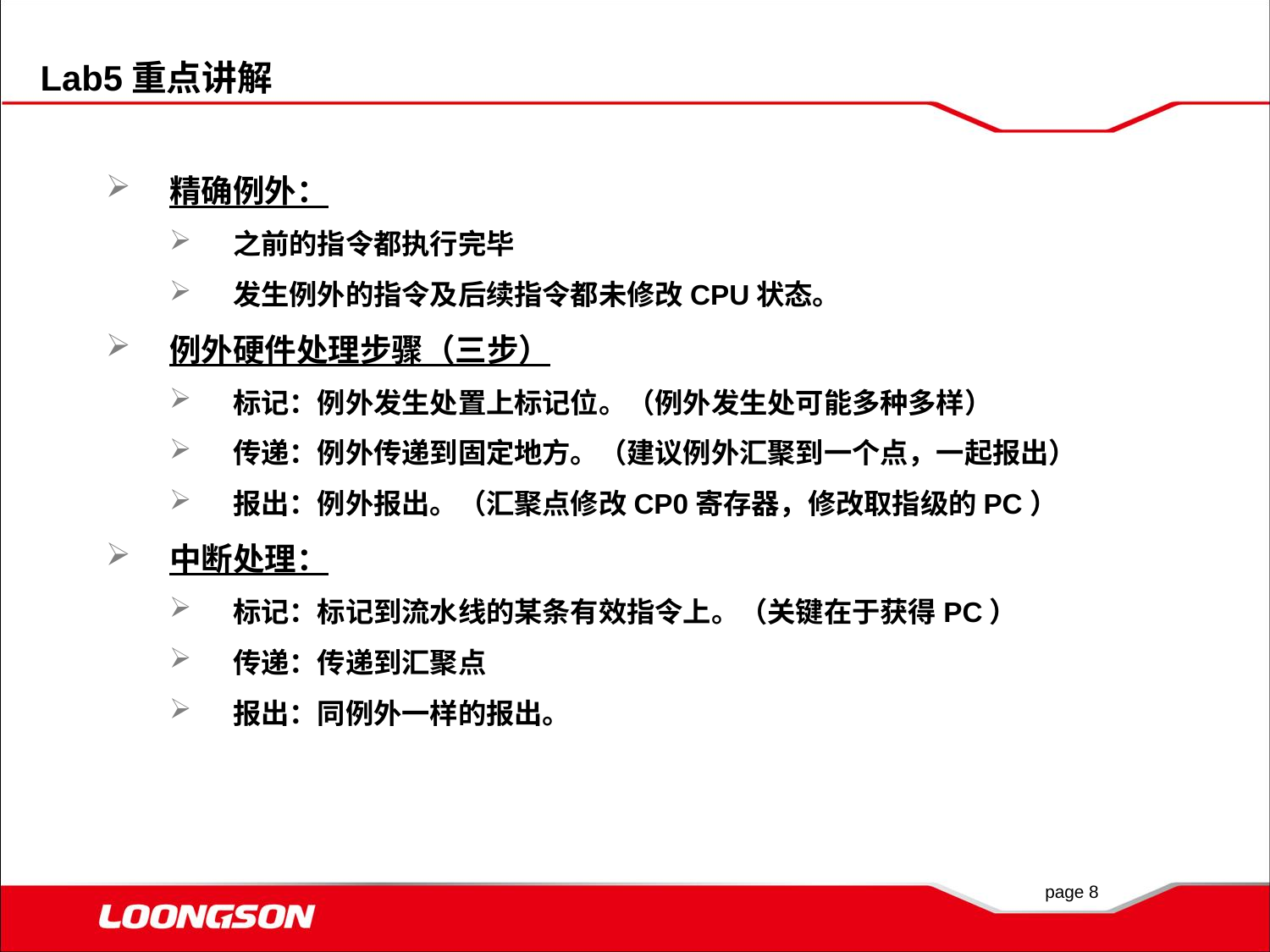

Lab5重点讲解
精确例外：
之前的指令都执行完毕
发生例外的指令及后续指令都未修改CPU状态。
例外硬件处理步骤（三步）
标记：例外发生处置上标记位。（例外发生处可能多种多样）
传递：例外传递到固定地方。（建议例外汇聚到一个点，一起报出）
报出：例外报出。（汇聚点修改CP0寄存器，修改取指级的PC）
中断处理：
标记：标记到流水线的某条有效指令上。（关键在于获得PC）
传递：传递到汇聚点
报出：同例外一样的报出。
page 8